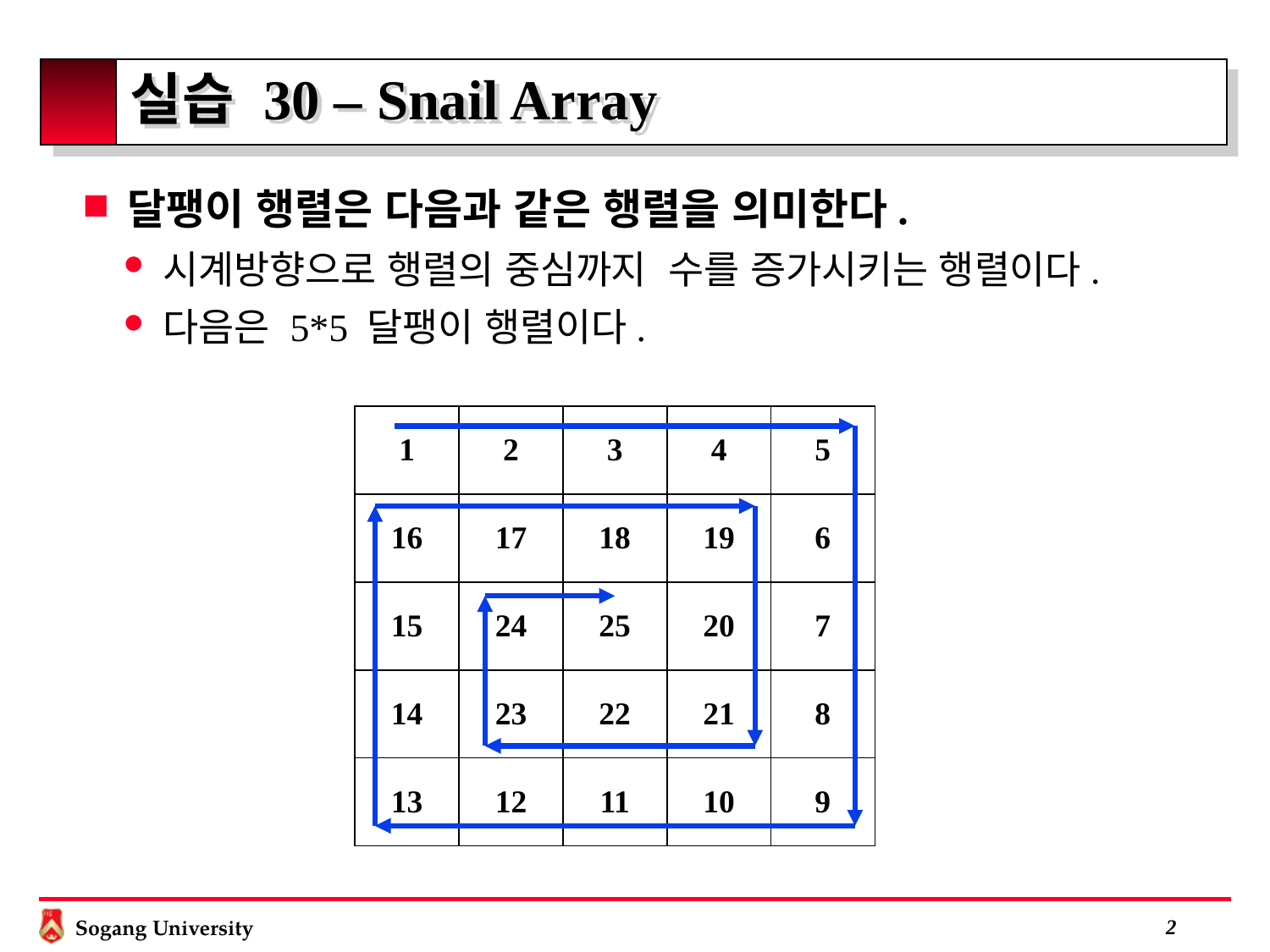

# 실습 30 – Snail Array
달팽이 행렬은 다음과 같은 행렬을 의미한다.
시계방향으로 행렬의 중심까지  수를 증가시키는 행렬이다.
다음은 5*5 달팽이 행렬이다.

| 1 | 2 | 3 | 4 | 5 |
| --- | --- | --- | --- | --- |
| 16 | 17 | 18 | 19 | 6 |
| 15 | 24 | 25 | 20 | 7 |
| 14 | 23 | 22 | 21 | 8 |
| 13 | 12 | 11 | 10 | 9 |
2